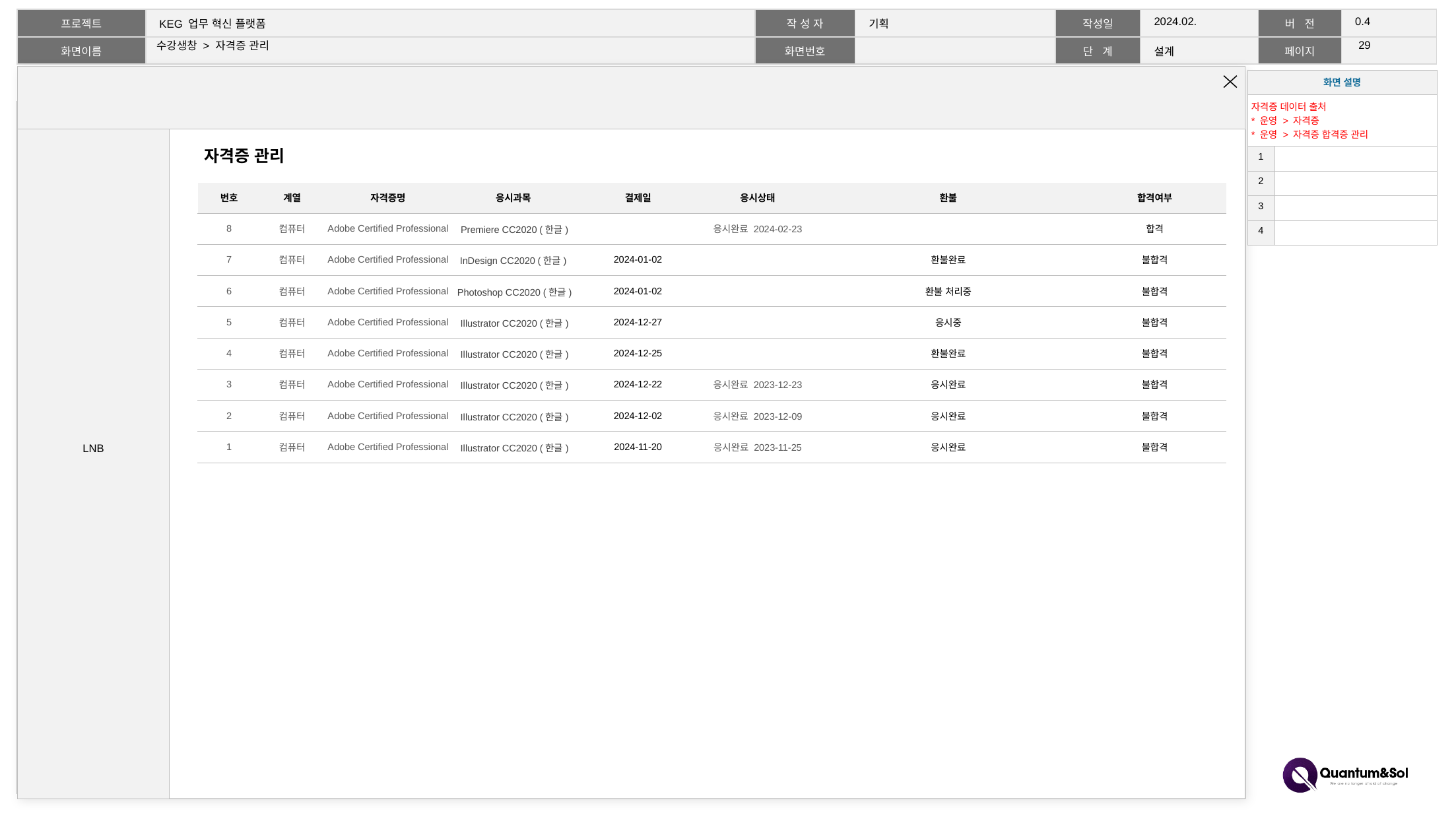

29

# 수강생창 > 자격증 관리
| 화면 설명 |  |
| --- | --- |
| 자격증 데이터 출처 \* 운영 > 자격증 \* 운영 > 자격증 합격증 관리 |  |
| 1 |  |
| 2 |  |
| 3 |  |
| 4 |  |
자격증 관리
| 번호 | 계열 | 자격증명 | 응시과목 | 결제일 | 응시상태 | 환불 | 합격여부 |
| --- | --- | --- | --- | --- | --- | --- | --- |
| 8 | 컴퓨터 | Adobe Certified Professional | Premiere CC2020 (한글) |  | 응시완료 2024-02-23 |  | 합격 |
| 7 | 컴퓨터 | Adobe Certified Professional | InDesign CC2020 (한글) | 2024-01-02 |  | 환불완료 | 불합격 |
| 6 | 컴퓨터 | Adobe Certified Professional | Photoshop CC2020 (한글) | 2024-01-02 |  | 환불 처리중 | 불합격 |
| 5 | 컴퓨터 | Adobe Certified Professional | Illustrator CC2020 (한글) | 2024-12-27 |  | 응시중 | 불합격 |
| 4 | 컴퓨터 | Adobe Certified Professional | Illustrator CC2020 (한글) | 2024-12-25 |  | 환불완료 | 불합격 |
| 3 | 컴퓨터 | Adobe Certified Professional | Illustrator CC2020 (한글) | 2024-12-22 | 응시완료 2023-12-23 | 응시완료 | 불합격 |
| 2 | 컴퓨터 | Adobe Certified Professional | Illustrator CC2020 (한글) | 2024-12-02 | 응시완료 2023-12-09 | 응시완료 | 불합격 |
| 1 | 컴퓨터 | Adobe Certified Professional | Illustrator CC2020 (한글) | 2024-11-20 | 응시완료 2023-11-25 | 응시완료 | 불합격 |